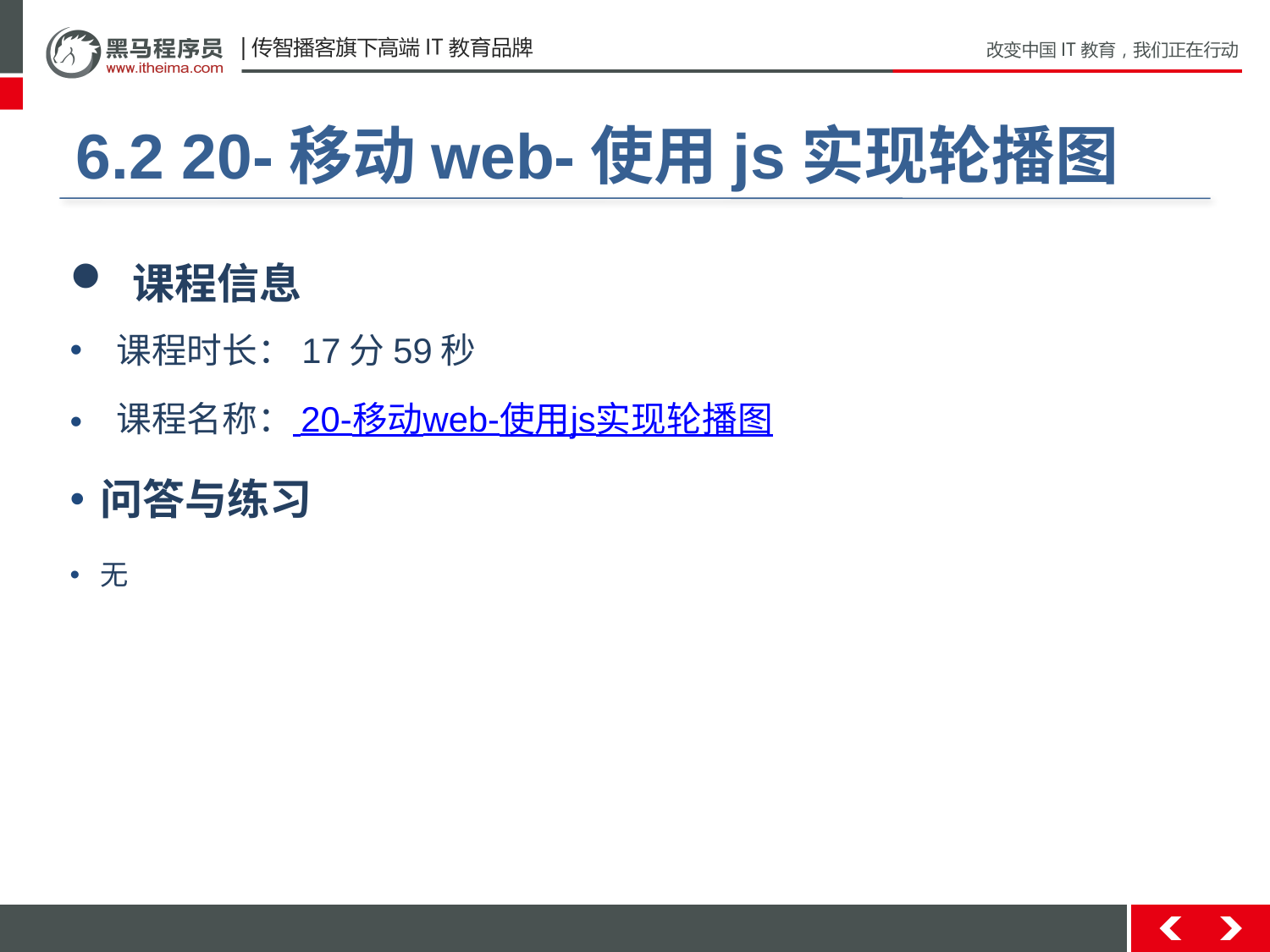

#
6.2 20-移动web-使用js实现轮播图
 课程信息
 课程时长：17分59秒
 课程名称： 20-移动web-使用js实现轮播图
问答与练习
无